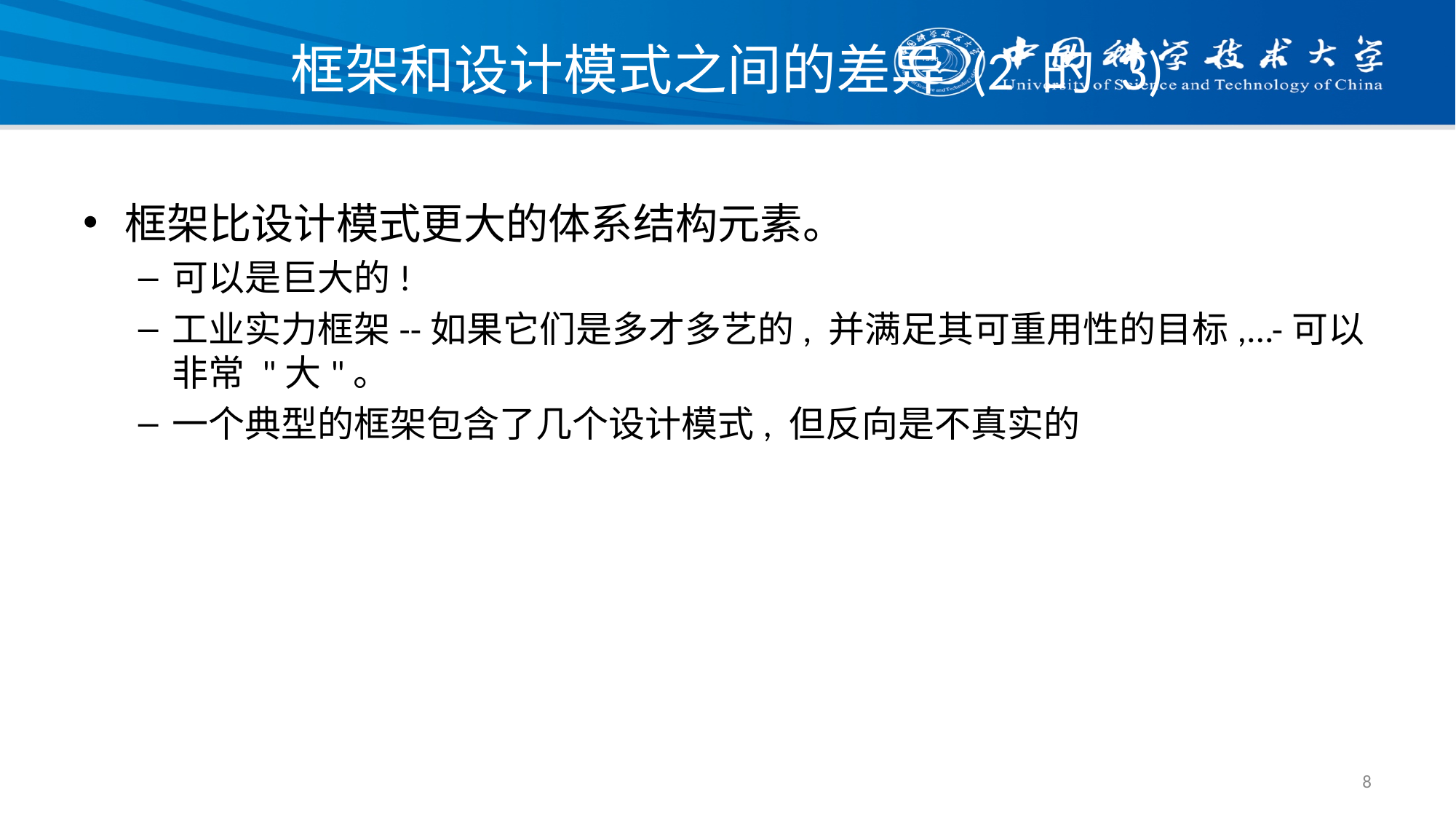

# 框架和设计模式之间的差异 (2 的 3)
框架比设计模式更大的体系结构元素。
可以是巨大的!
工业实力框架--如果它们是多才多艺的, 并满足其可重用性的目标,...-可以非常 "大"。
一个典型的框架包含了几个设计模式, 但反向是不真实的
8